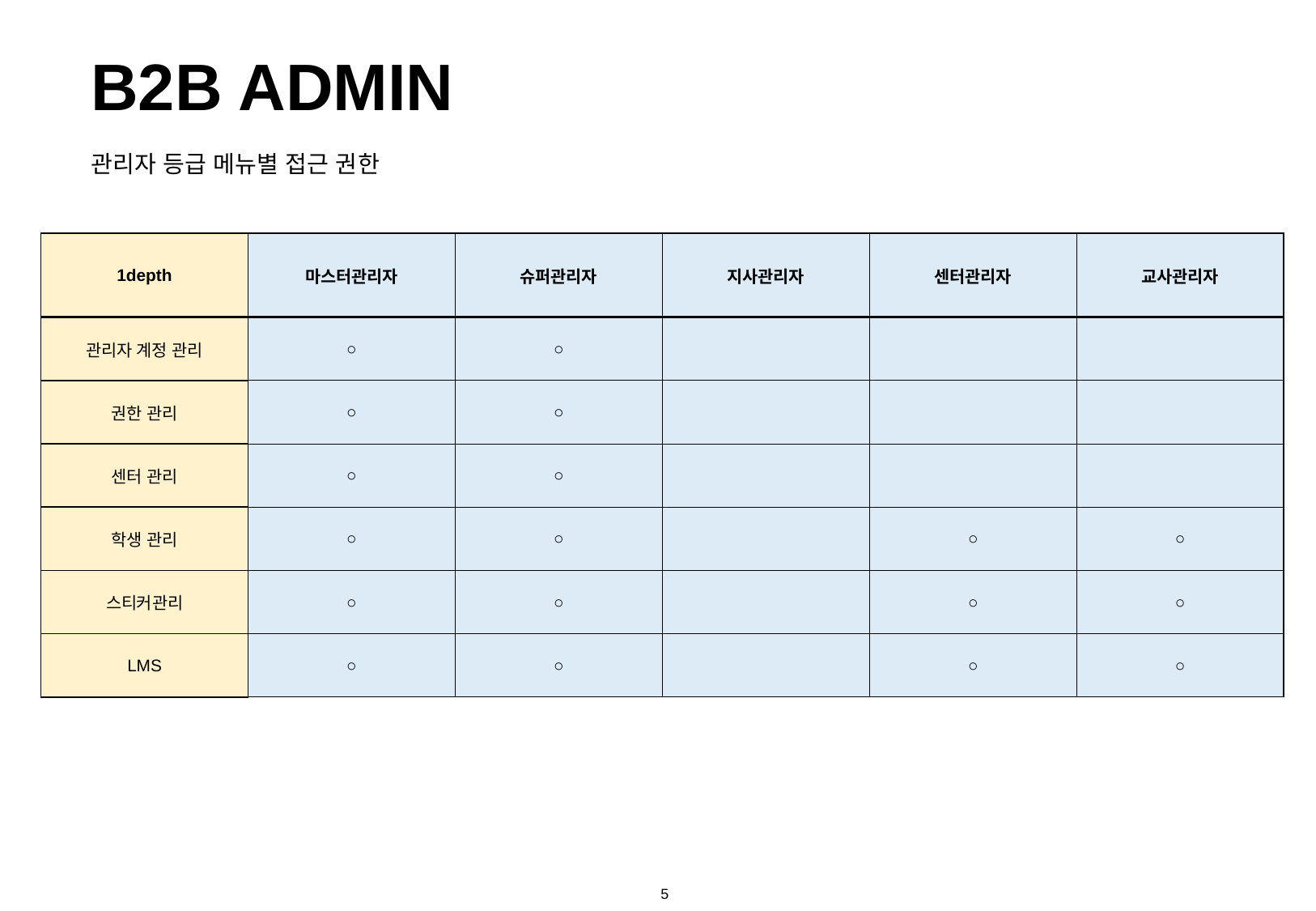

B2B ADMIN
관리자 등급 메뉴별 접근 권한
| 1depth | 마스터관리자 | 슈퍼관리자 | 지사관리자 | 센터관리자 | 교사관리자 |
| --- | --- | --- | --- | --- | --- |
| 관리자 계정 관리 | ○ | ○ |  |  |  |
| 권한 관리 | ○ | ○ |  |  |  |
| 센터 관리 | ○ | ○ |  |  |  |
| 학생 관리 | ○ | ○ |  | ○ | ○ |
| 스티커관리 | ○ | ○ |  | ○ | ○ |
| LMS | ○ | ○ |  | ○ | ○ |